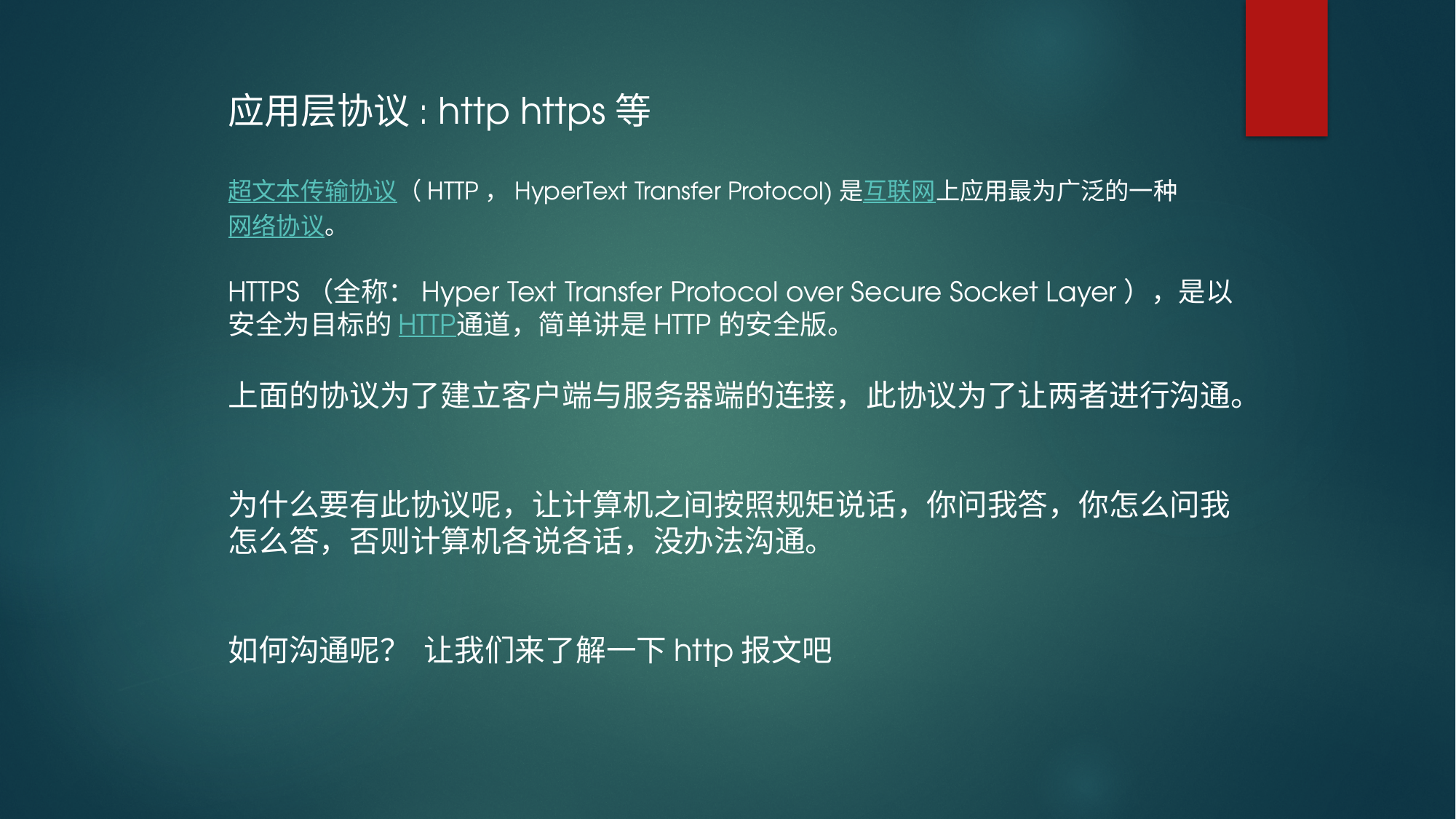

应用层协议: http https等

超文本传输协议（HTTP，HyperText Transfer Protocol)是互联网上应用最为广泛的一种网络协议。

HTTPS（全称：Hyper Text Transfer Protocol over Secure Socket Layer），是以安全为目标的HTTP通道，简单讲是HTTP的安全版。

上面的协议为了建立客户端与服务器端的连接，此协议为了让两者进行沟通。

为什么要有此协议呢，让计算机之间按照规矩说话，你问我答，你怎么问我怎么答，否则计算机各说各话，没办法沟通。

如何沟通呢？  让我们来了解一下http报文吧